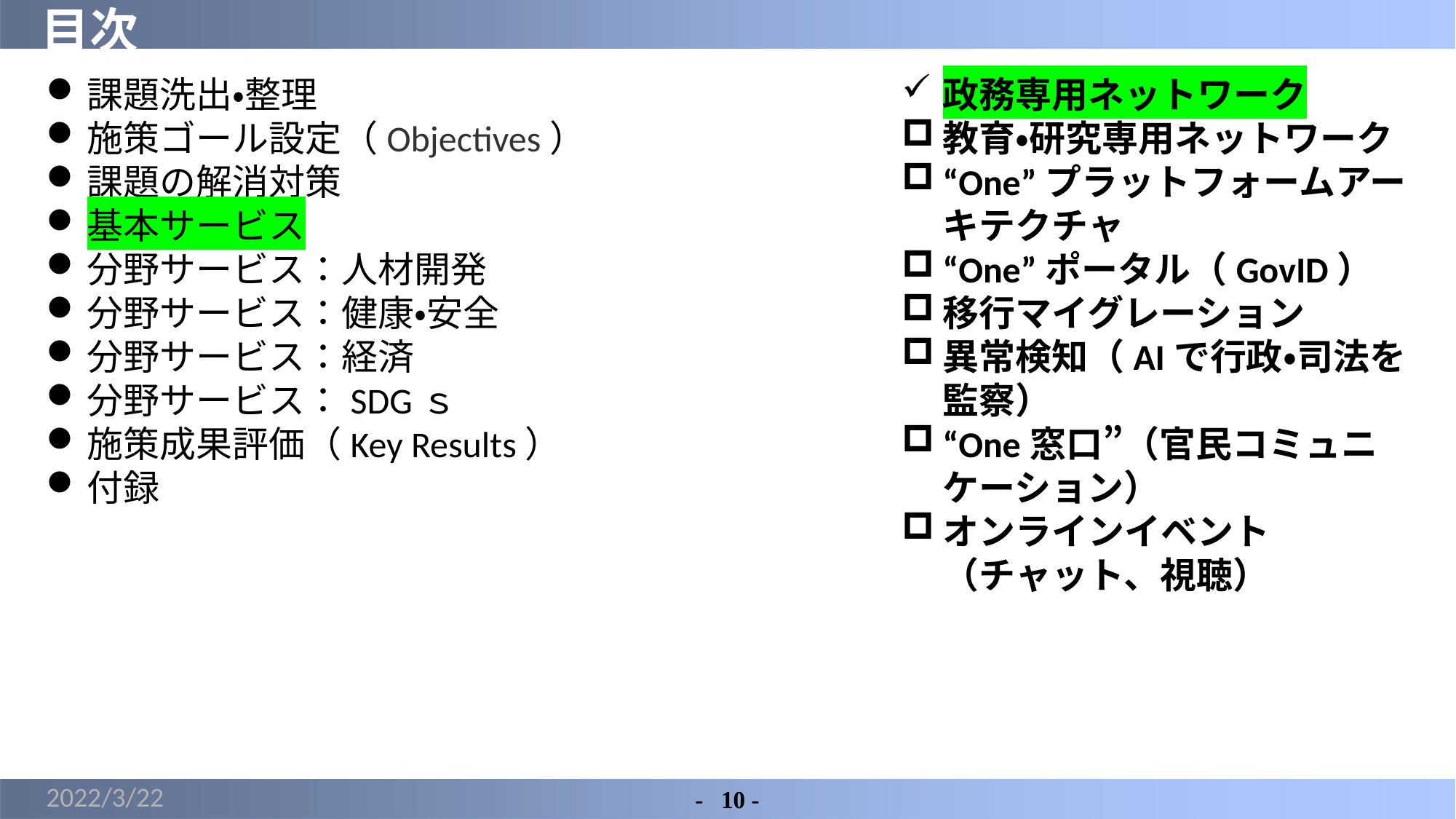

# 目次
課題洗出・整理
施策ゴール設定（Objectives）
課題の解消対策
基本サービス
分野サービス：人材開発
分野サービス：健康・安全
分野サービス：経済
分野サービス：SDGｓ
施策成果評価（Key Results）
付録
政務専用ネットワーク
教育・研究専用ネットワーク
“One”プラットフォームアーキテクチャ
“One”ポータル（GovID）
移行マイグレーション
異常検知（AIで行政・司法を監察）
“One窓口”（官民コミュニケーション）
オンラインイベント（チャット、視聴）

2022/3/22
-	10 -